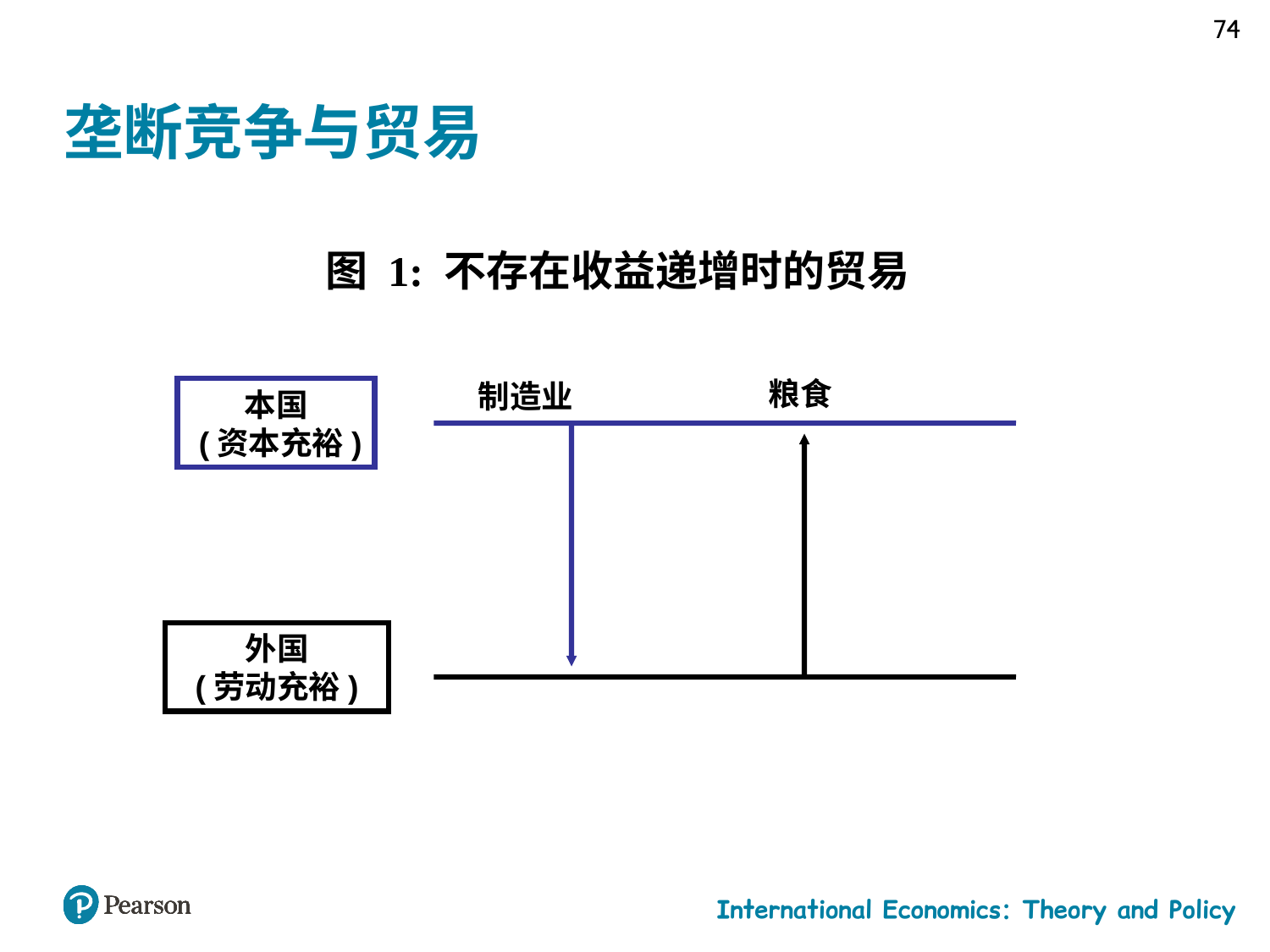

74
# 垄断竞争与贸易
图 1: 不存在收益递增时的贸易
粮食

制造业

本国
 (资本充裕)

外国
  (劳动充裕)